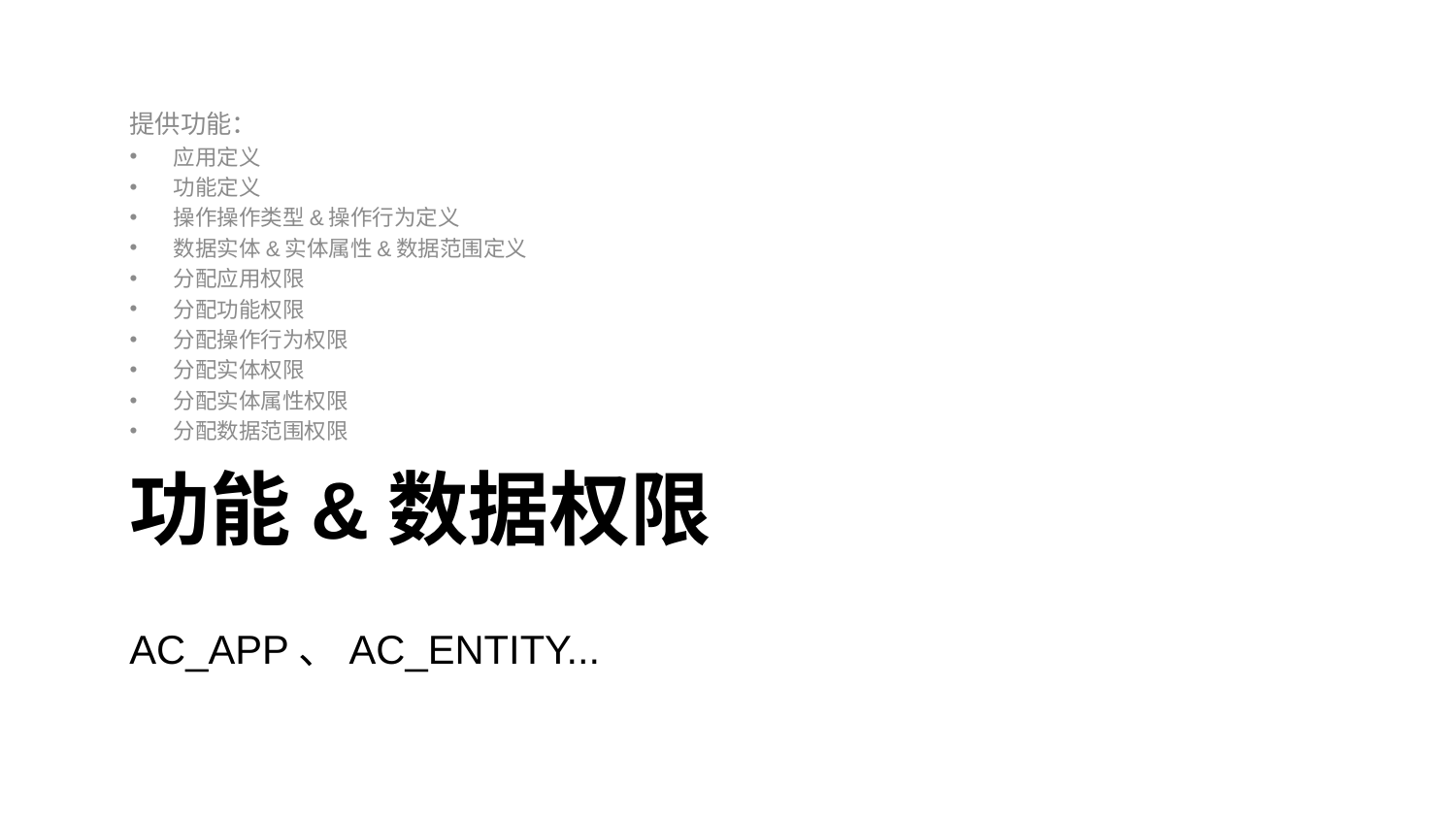

提供功能：
应用定义
功能定义
操作操作类型&操作行为定义
数据实体&实体属性&数据范围定义
分配应用权限
分配功能权限
分配操作行为权限
分配实体权限
分配实体属性权限
分配数据范围权限
# 功能&数据权限
AC_APP、AC_ENTITY...